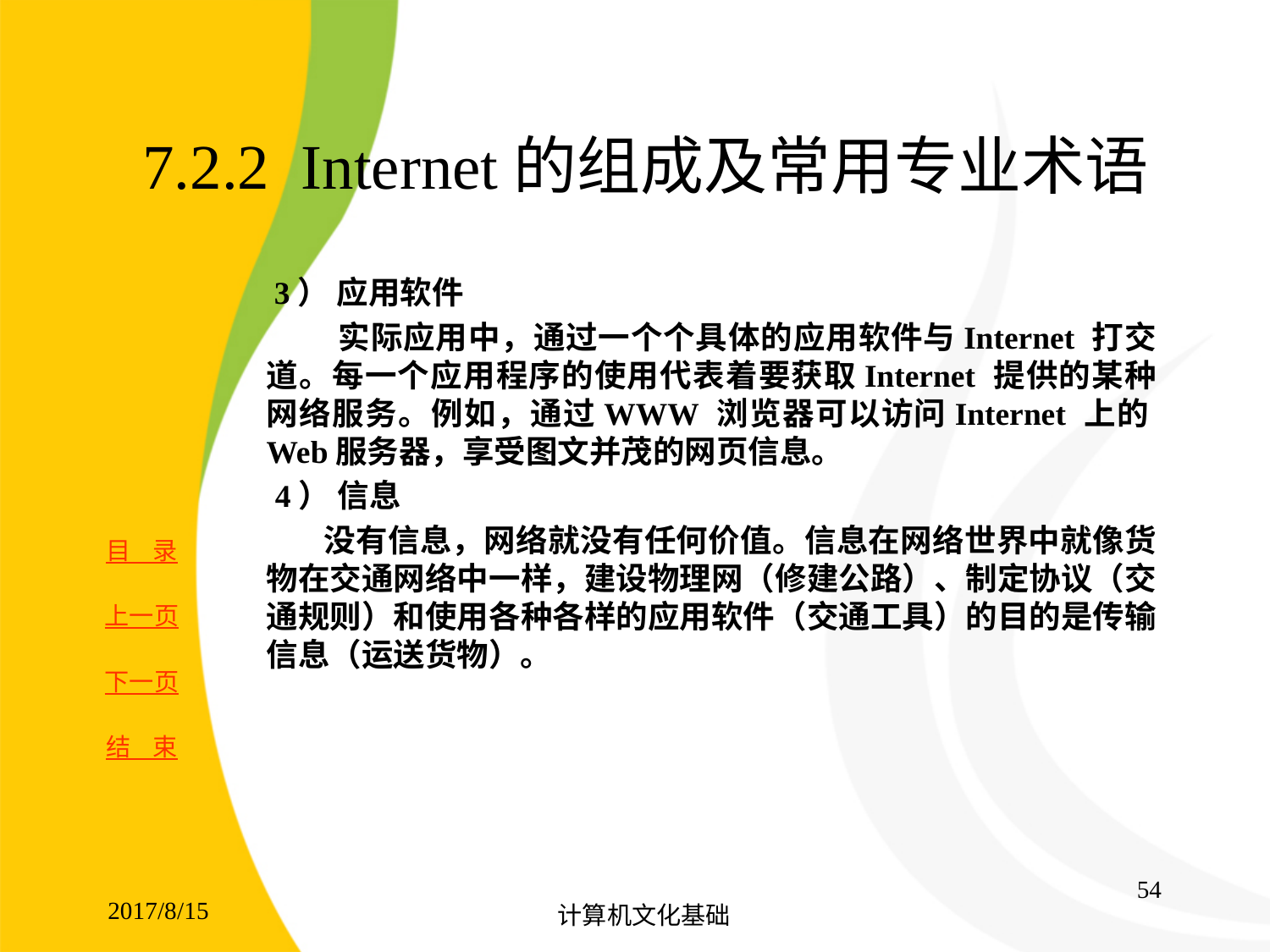

# 7.2.2  Internet的组成及常用专业术语
	 3） 应用软件
              实际应用中，通过一个个具体的应用软件与Internet 打交道。每一个应用程序的使用代表着要获取Internet 提供的某种网络服务。例如，通过WWW 浏览器可以访问Internet 上的Web服务器，享受图文并茂的网页信息。
       4） 信息
             没有信息，网络就没有任何价值。信息在网络世界中就像货物在交通网络中一样，建设物理网（修建公路）、制定协议（交通规则）和使用各种各样的应用软件（交通工具）的目的是传输信息（运送货物）。
54
2017/8/15